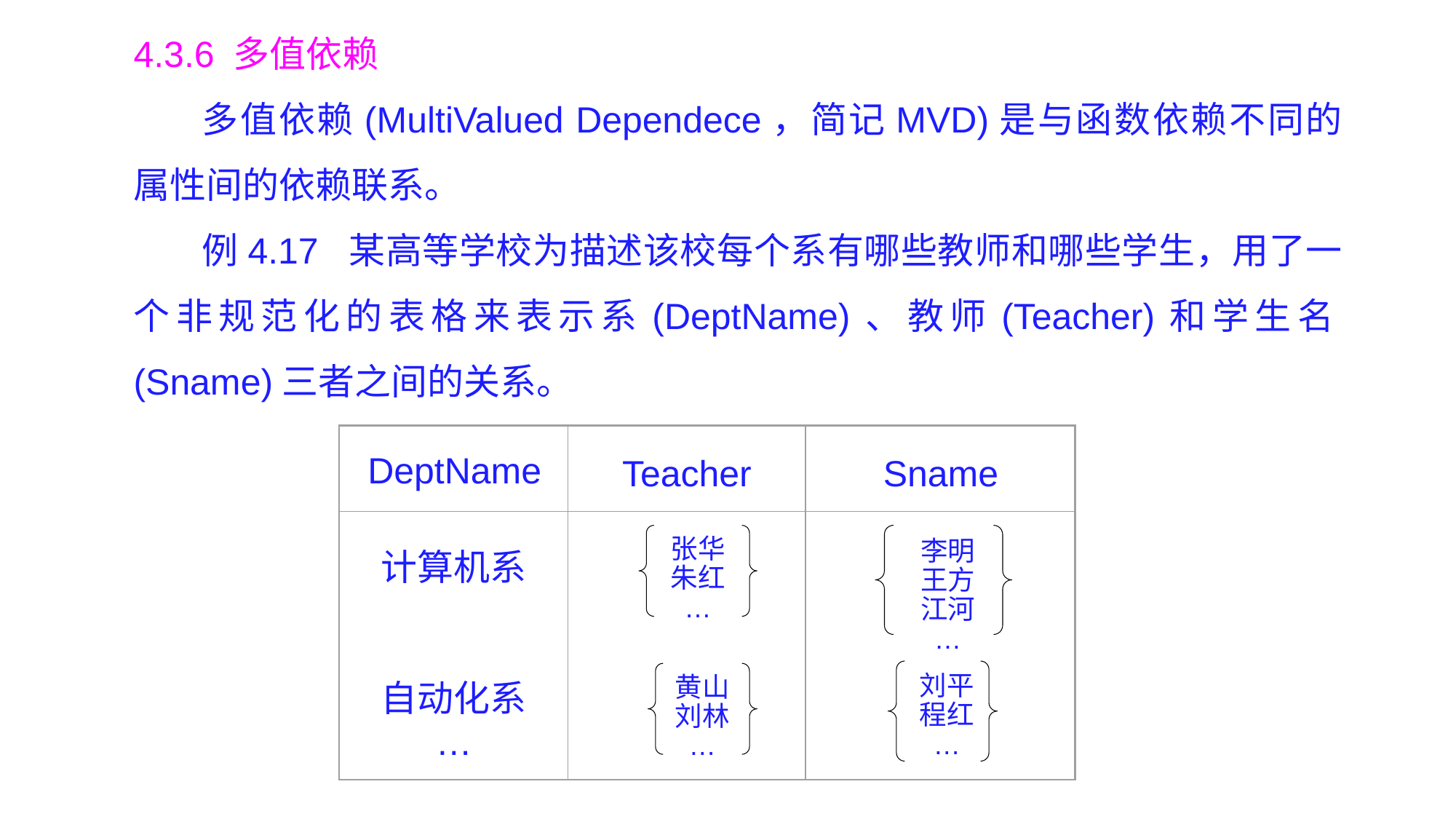

4.3.6 多值依赖
多值依赖(MultiValued Dependece，简记MVD)是与函数依赖不同的属性间的依赖联系。
例4.17  某高等学校为描述该校每个系有哪些教师和哪些学生，用了一个非规范化的表格来表示系(DeptName)、教师(Teacher)和学生名(Sname)三者之间的关系。

DeptName

Teacher

Sname

计算机系

自动化系
…

张华
朱红
…

李明
王方
江河
…

刘平
程红
…
黄山
刘林
…